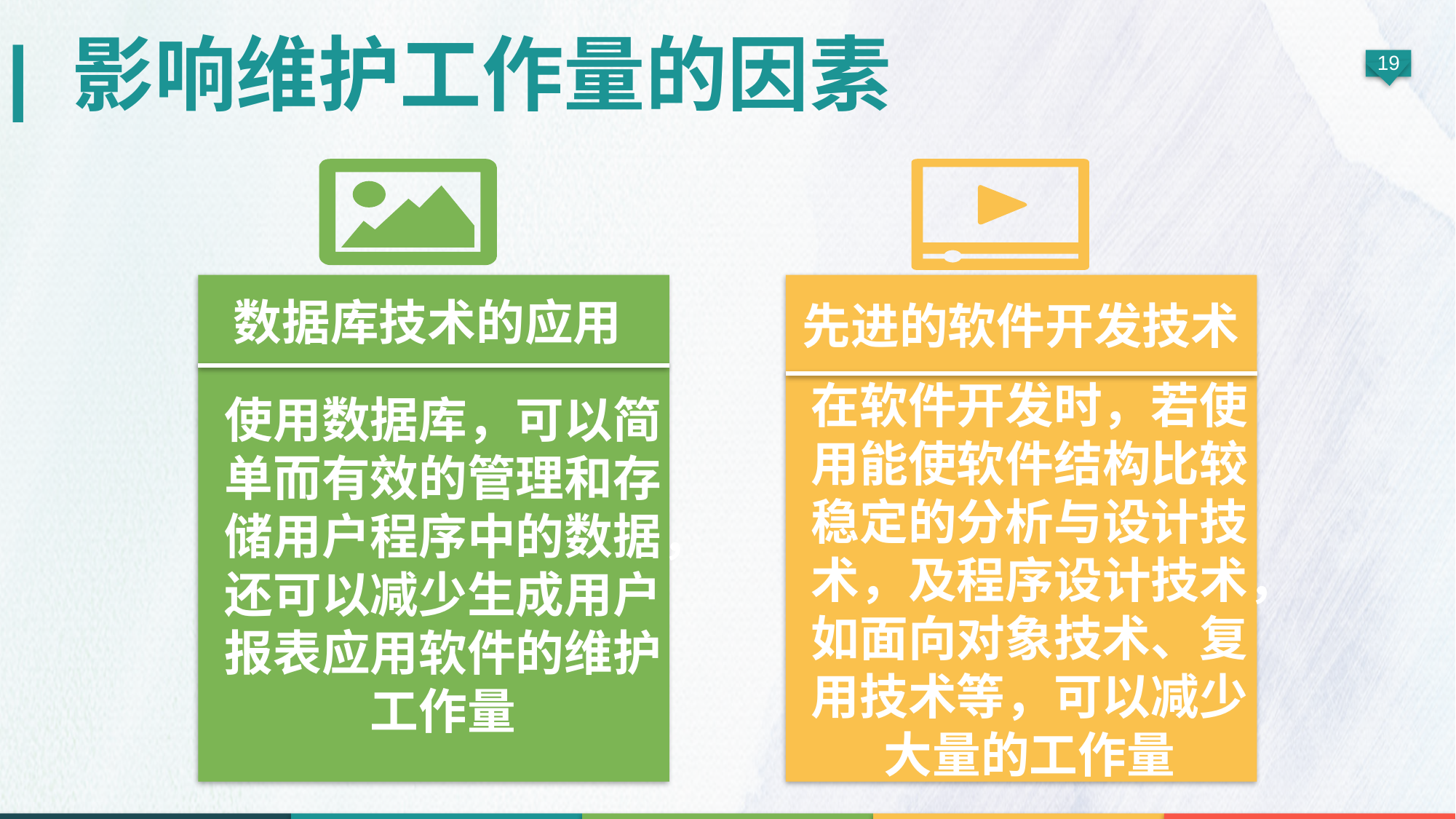

| 影响维护工作量的因素

数据库技术的应用
先进的软件开发技术
在软件开发时，若使用能使软件结构比较稳定的分析与设计技术，及程序设计技术，如面向对象技术、复用技术等，可以减少大量的工作量
使用数据库，可以简单而有效的管理和存储用户程序中的数据，还可以减少生成用户报表应用软件的维护工作量